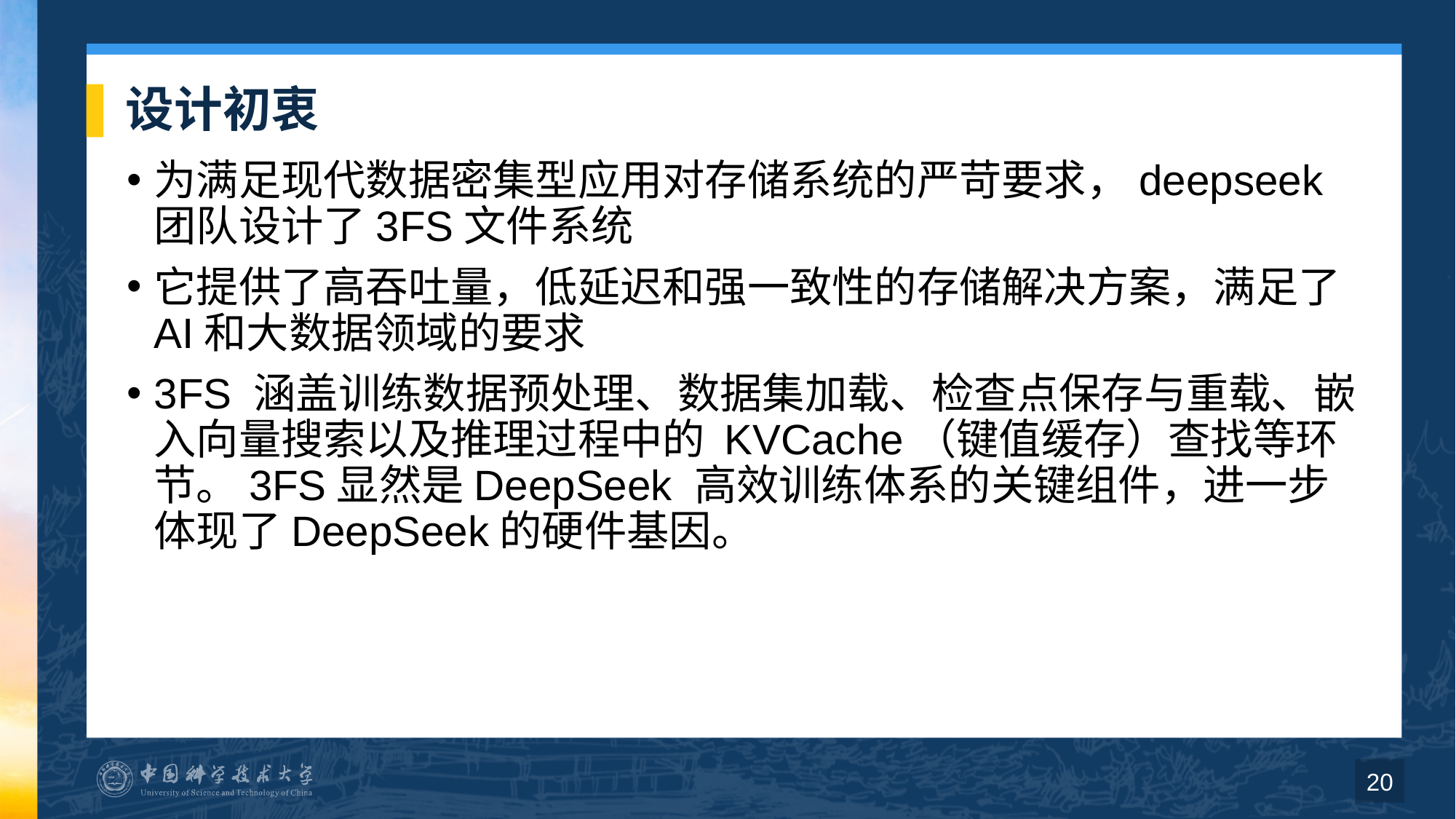

# 设计初衷
为满足现代数据密集型应用对存储系统的严苛要求，deepseek团队设计了3FS文件系统
它提供了高吞吐量，低延迟和强一致性的存储解决方案，满足了AI和大数据领域的要求
3FS 涵盖训练数据预处理、数据集加载、检查点保存与重载、嵌入向量搜索以及推理过程中的 KVCache（键值缓存）查找等环节。3FS显然是DeepSeek 高效训练体系的关键组件，进一步体现了DeepSeek的硬件基因。
20